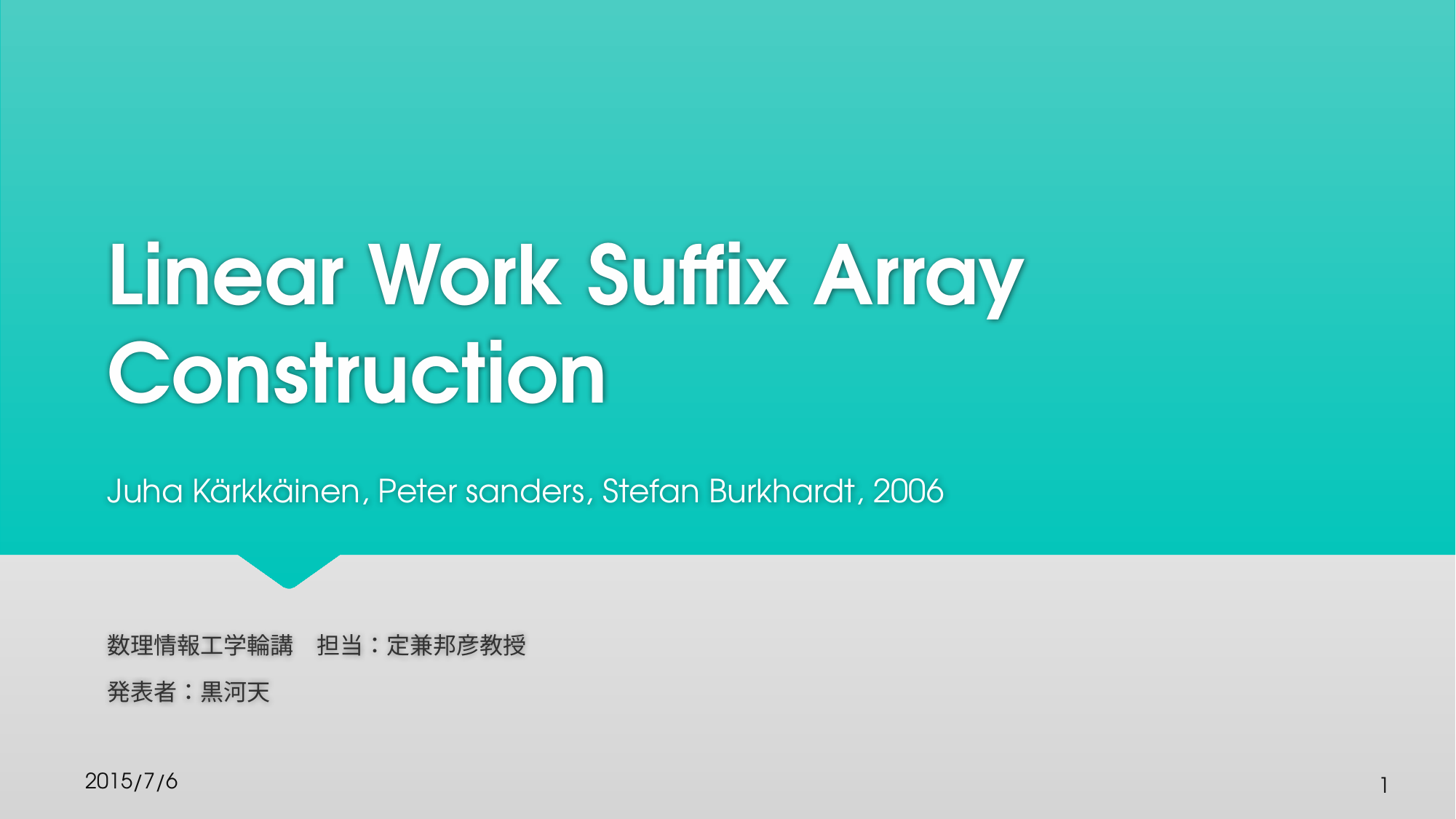

# Linear Work Suffix Array Construction
Juha Kärkkäinen, Peter sanders, Stefan Burkhardt, 2006
数理情報工学輪講　担当：定兼邦彦教授
発表者：黒河天
1
2015/7/6